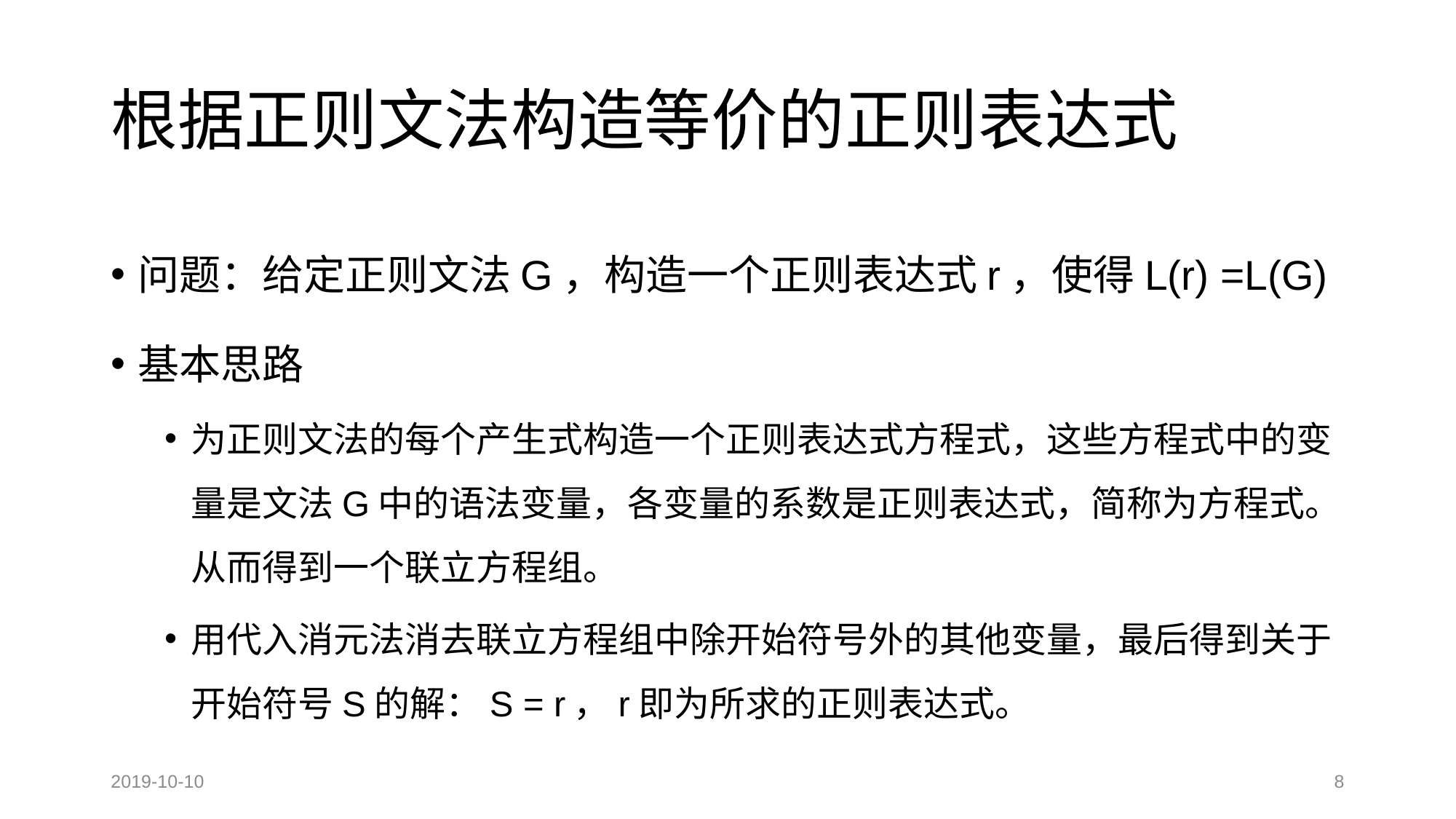

# 根据正则文法构造等价的正则表达式
问题：给定正则文法G，构造一个正则表达式r，使得L(r) =L(G)
基本思路
为正则文法的每个产生式构造一个正则表达式方程式，这些方程式中的变量是文法G中的语法变量，各变量的系数是正则表达式，简称为方程式。从而得到一个联立方程组。
用代入消元法消去联立方程组中除开始符号外的其他变量，最后得到关于开始符号S的解：S = r，r即为所求的正则表达式。
2019-10-10
8